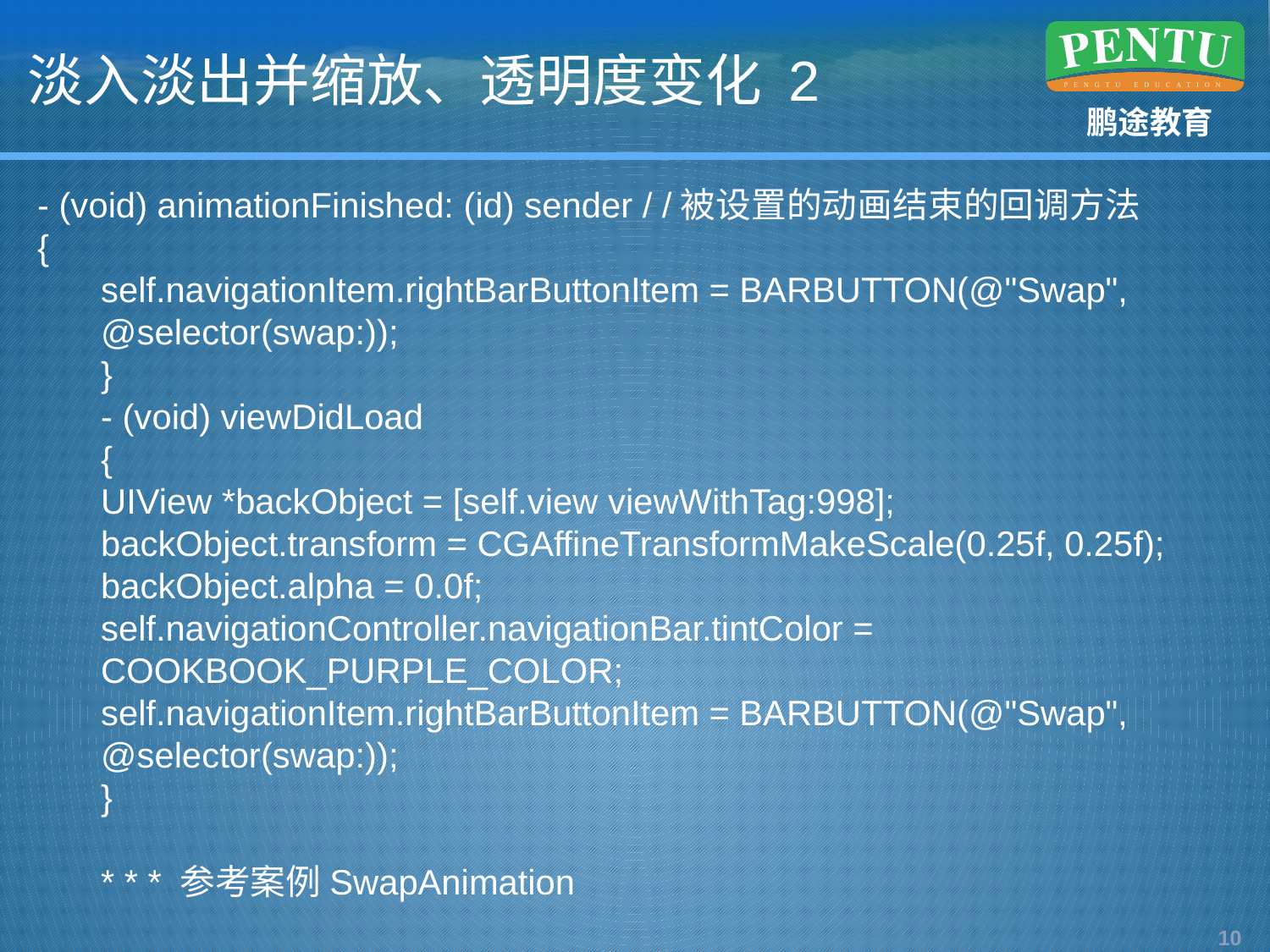

# 淡入淡出并缩放、透明度变化 2
- (void) animationFinished: (id) sender / /被设置的动画结束的回调方法
{
self.navigationItem.rightBarButtonItem = BARBUTTON(@"Swap", @selector(swap:));
}
- (void) viewDidLoad
{
UIView *backObject = [self.view viewWithTag:998];
backObject.transform = CGAffineTransformMakeScale(0.25f, 0.25f);
backObject.alpha = 0.0f;
self.navigationController.navigationBar.tintColor = COOKBOOK_PURPLE_COLOR;
self.navigationItem.rightBarButtonItem = BARBUTTON(@"Swap", @selector(swap:));
}

* * * 参考案例SwapAnimation
10